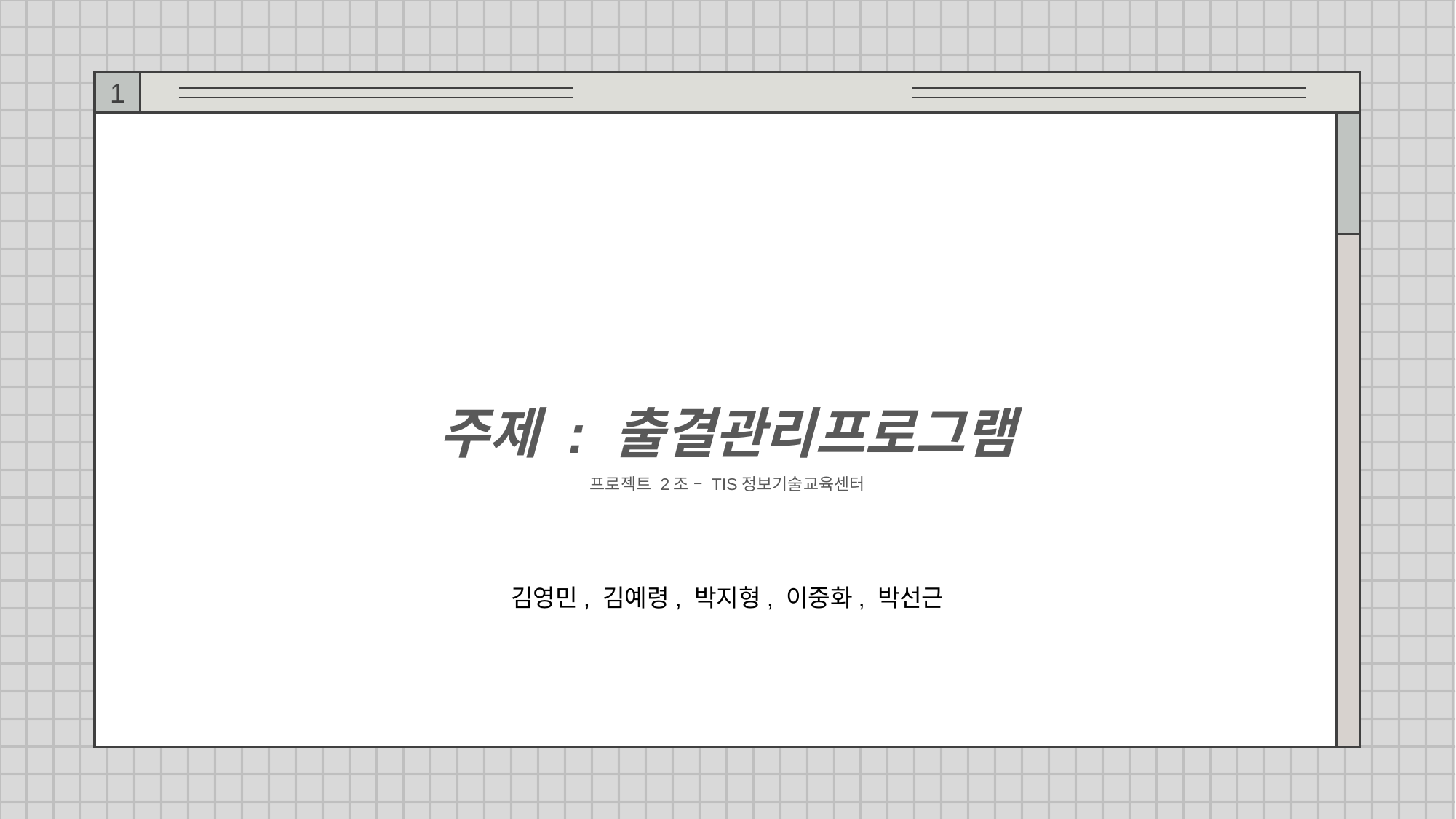

1
주제 : 출결관리프로그램
프로젝트 2조 – TIS정보기술교육센터

김영민, 김예령, 박지형, 이중화, 박선근